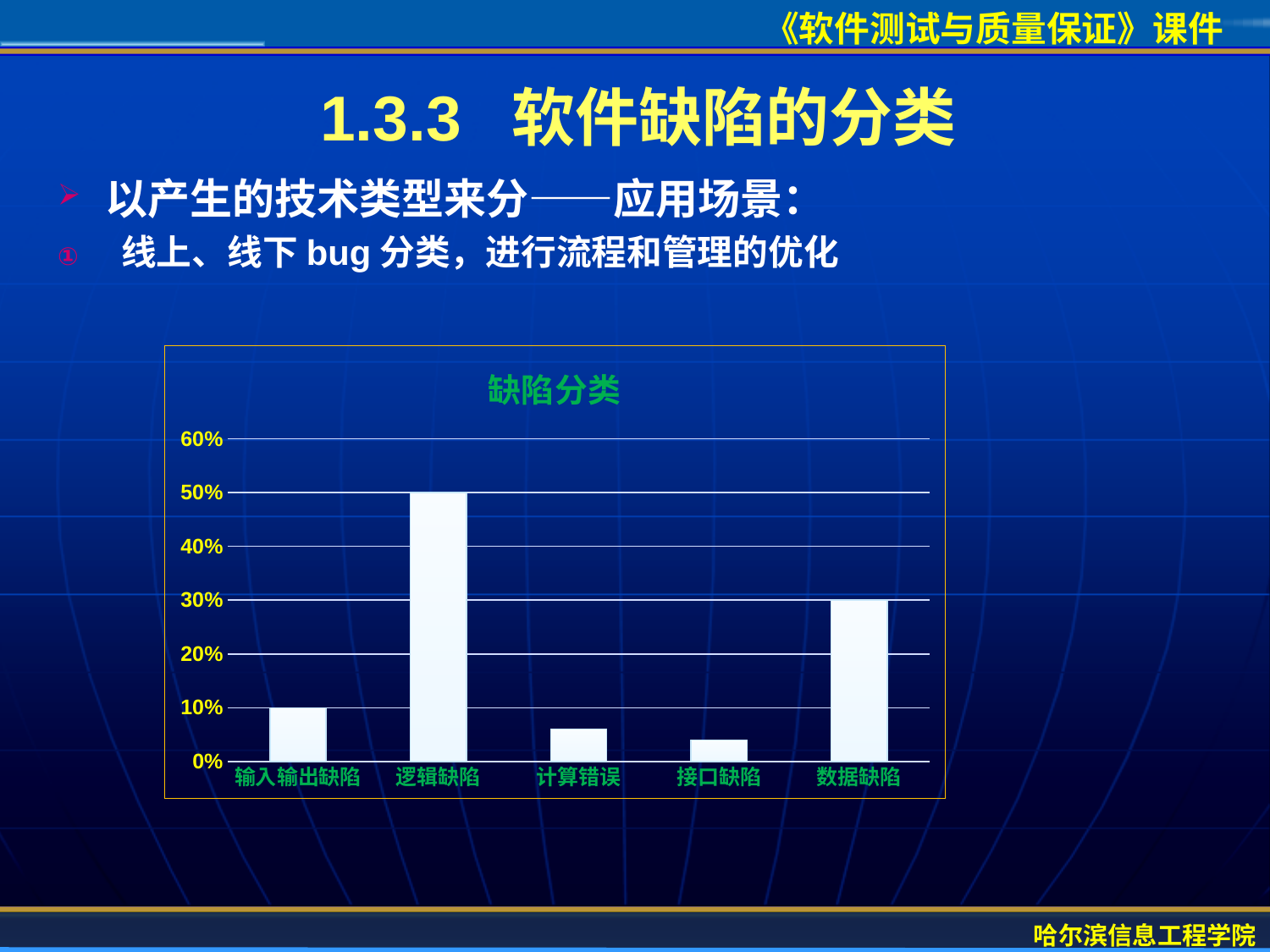

# 1.3.3  软件缺陷的分类
以产生的技术类型来分——应用场景：
线上、线下bug分类，进行流程和管理的优化

### Chart:

| Category | 缺陷分类 |
|---|---|
| 输入输出缺陷 | 0.1 |
| 逻辑缺陷 | 0.5 |
| 计算错误 | 0.06 |
| 接口缺陷 | 0.04 |
| 数据缺陷 | 0.3 |